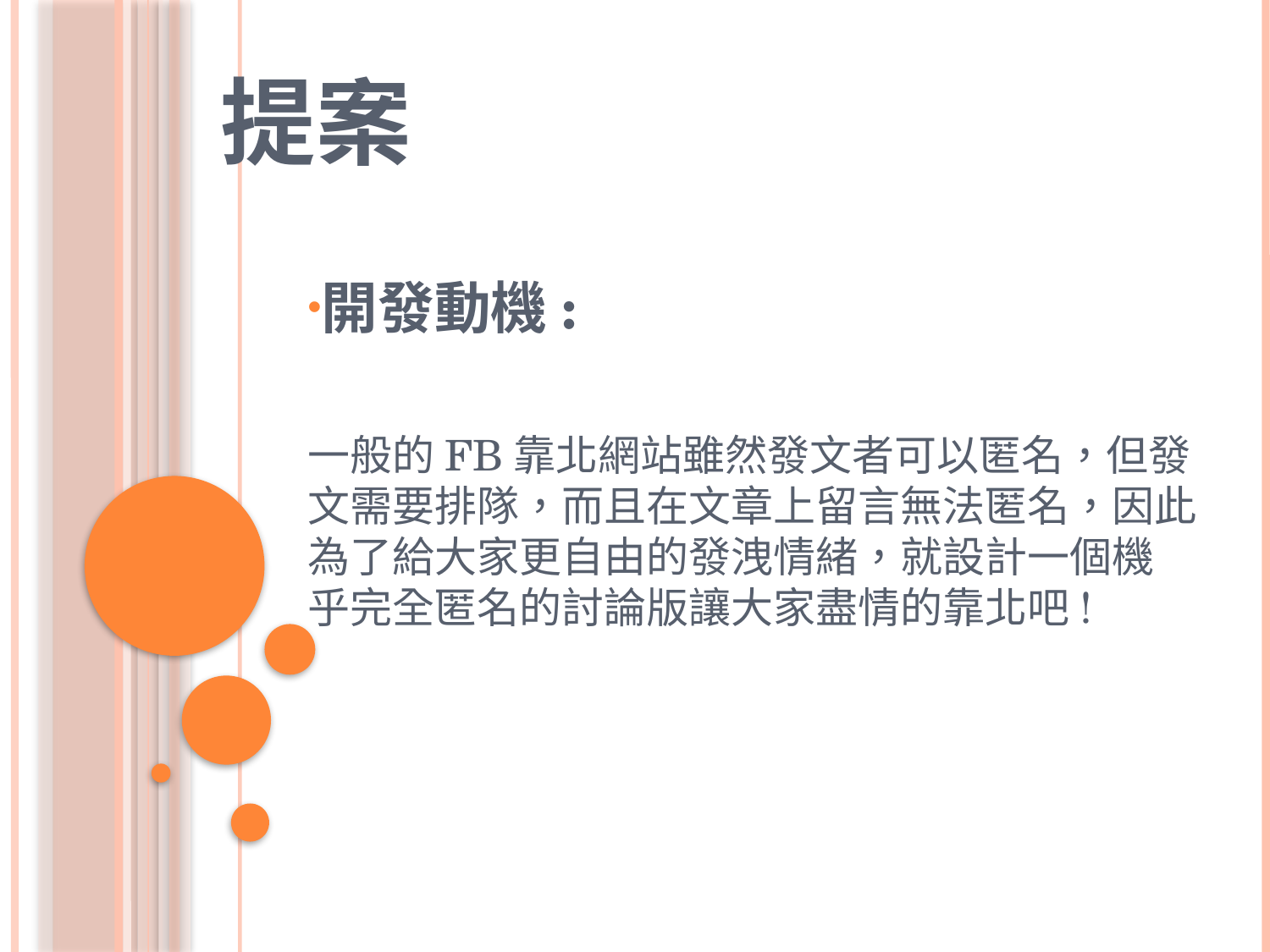

# 提案
開發動機:

一般的FB靠北網站雖然發文者可以匿名，但發文需要排隊，而且在文章上留言無法匿名，因此為了給大家更自由的發洩情緒，就設計一個機 乎完全匿名的討論版讓大家盡情的靠北吧!